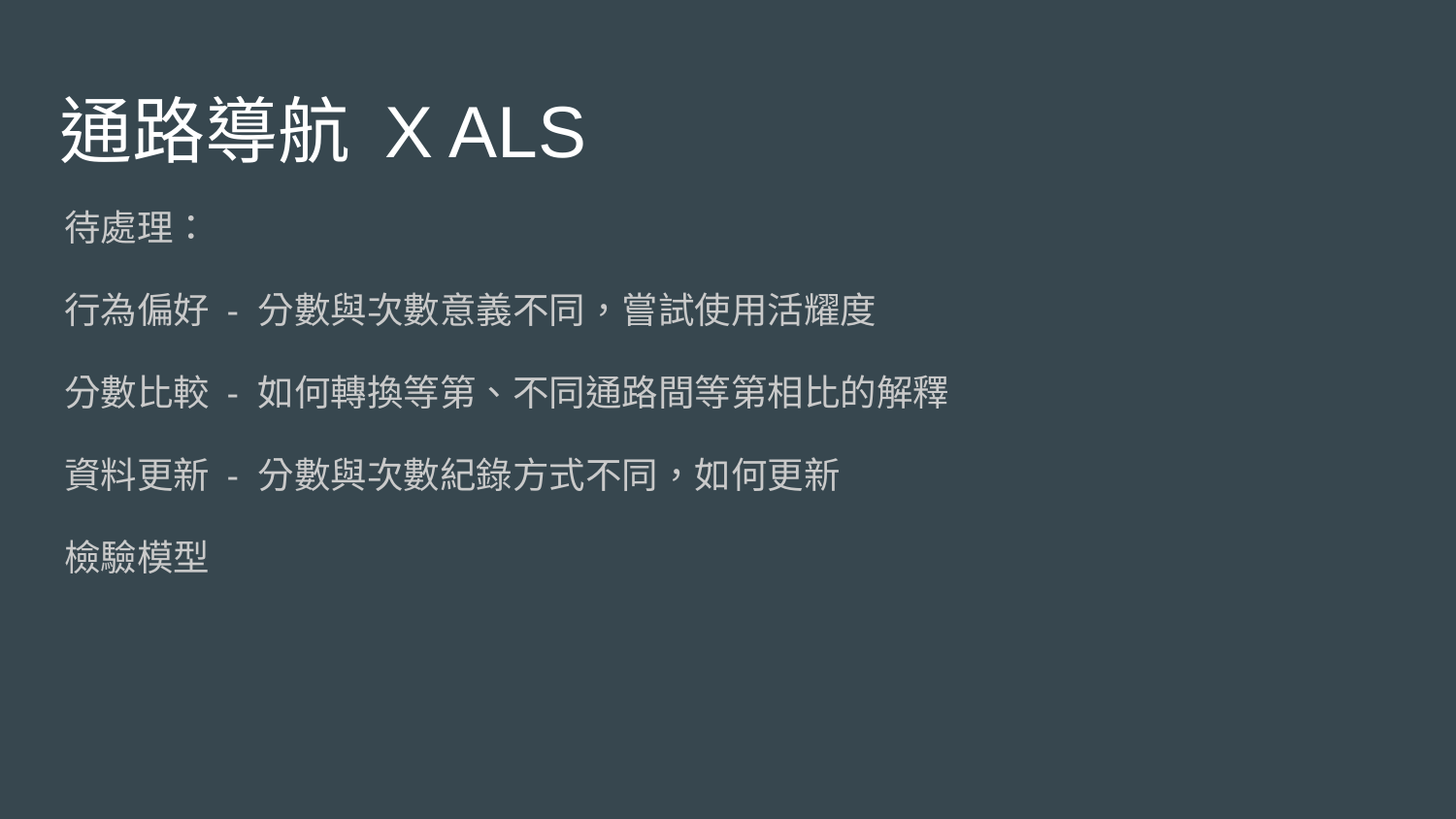

# 通路導航 X ALS
待處理：
行為偏好 - 分數與次數意義不同，嘗試使用活耀度
分數比較 - 如何轉換等第、不同通路間等第相比的解釋
資料更新 - 分數與次數紀錄方式不同，如何更新
檢驗模型